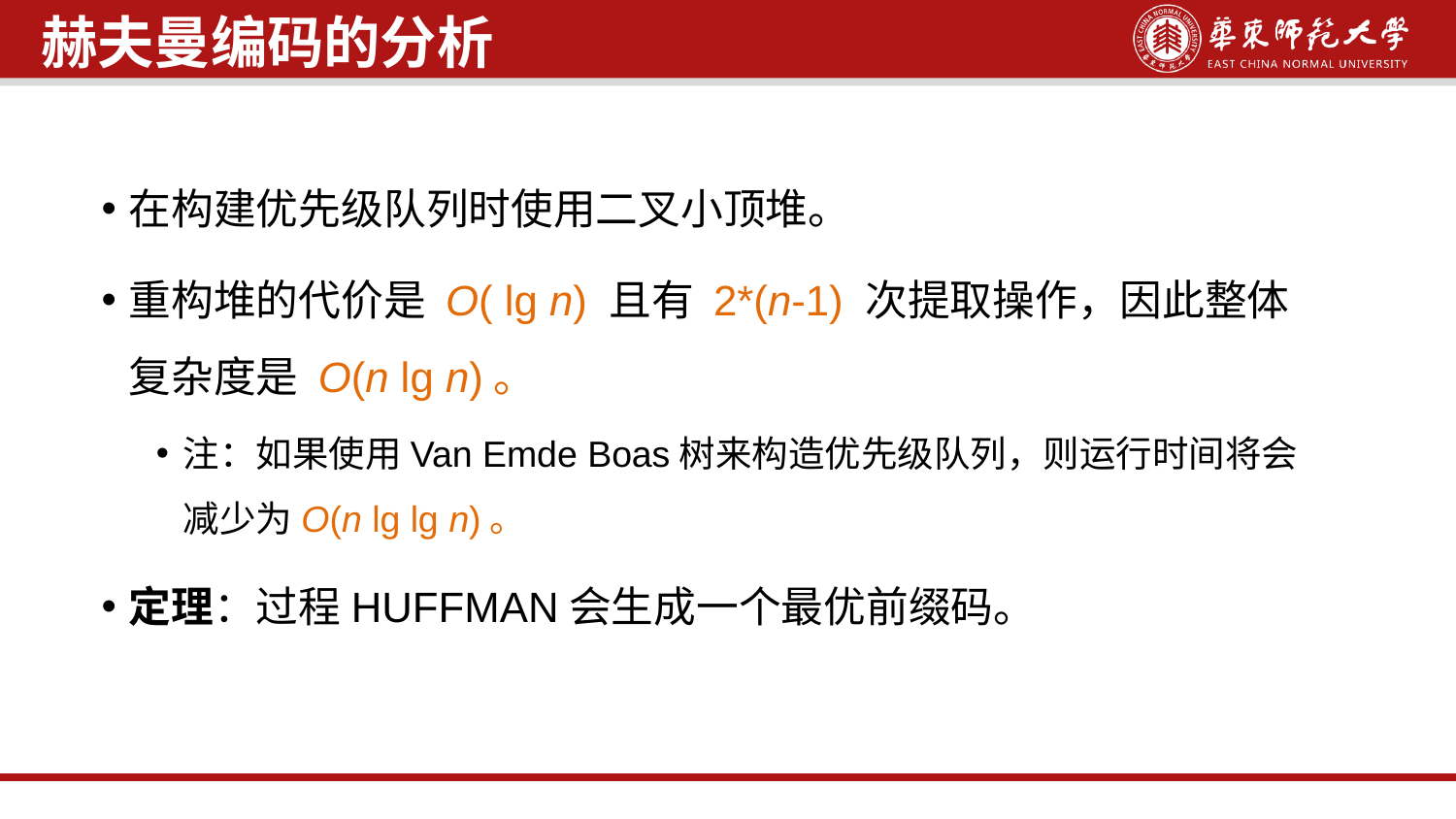

32
赫夫曼编码的分析
在构建优先级队列时使用二叉小顶堆。
重构堆的代价是 O( lg n) 且有 2*(n-1) 次提取操作，因此整体复杂度是 O(n lg n)。
注：如果使用Van Emde Boas树来构造优先级队列，则运行时间将会减少为O(n lg lg n)。
定理：过程HUFFMAN会生成一个最优前缀码。